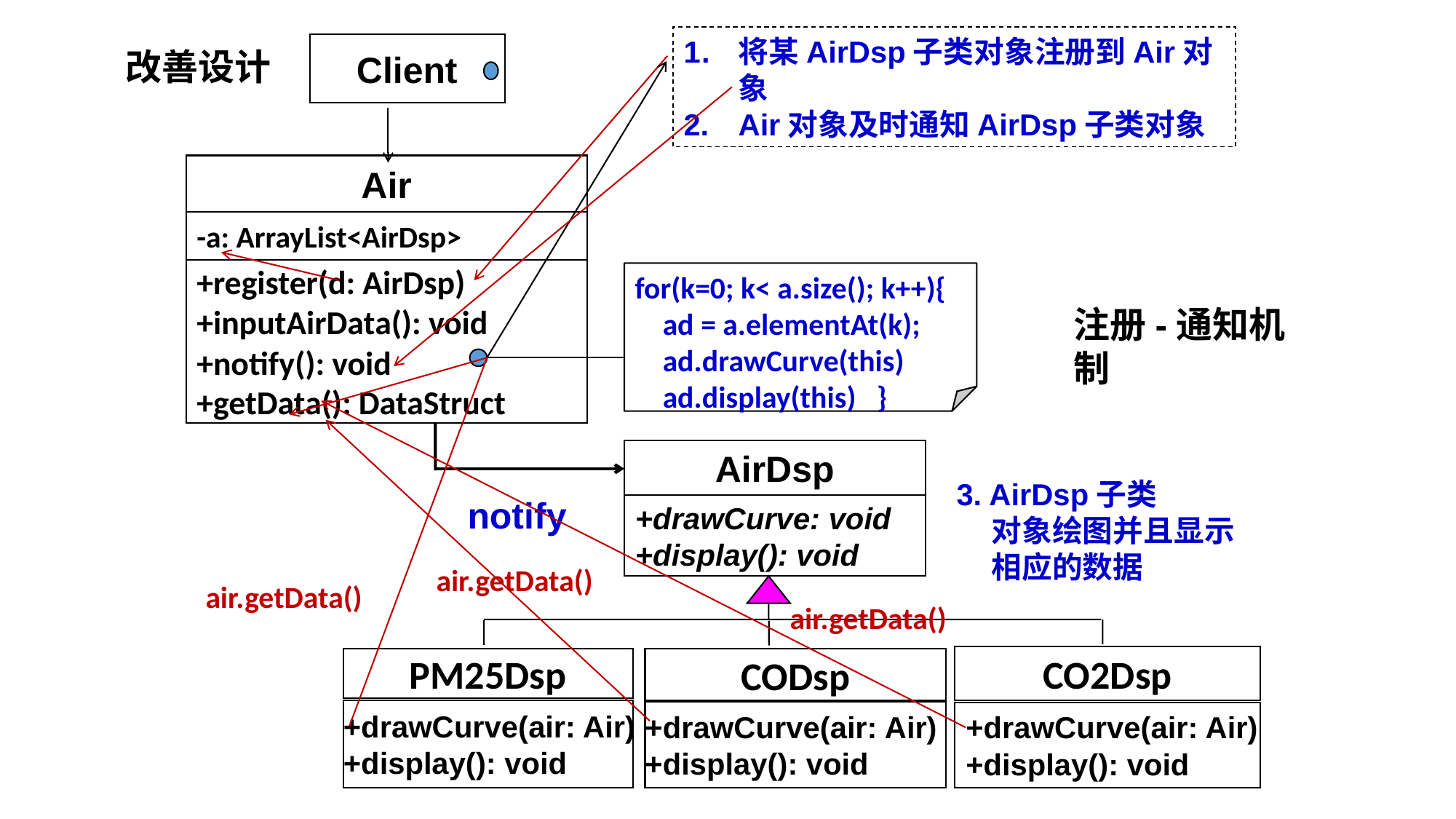

将某AirDsp子类对象注册到Air对象
Air对象及时通知AirDsp子类对象

Client
改善设计
Air
-a: ArrayList<AirDsp>
+register(d: AirDsp)
+inputAirData(): void
+notify(): void
+getData(): DataStruct
for(k=0; k< a.size(); k++){
    ad = a.elementAt(k);
    ad.drawCurve(this)
    ad.display(this)   }

注册-通知机制
AirDsp
3. AirDsp子类
    对象绘图并且显示
    相应的数据
notify
+drawCurve: void
+display(): void
air.getData()
air.getData()

air.getData()

CO2Dsp
CODsp
PM25Dsp
+drawCurve(air: Air)
+display(): void
+drawCurve(air: Air)
+display(): void
+drawCurve(air: Air)
+display(): void